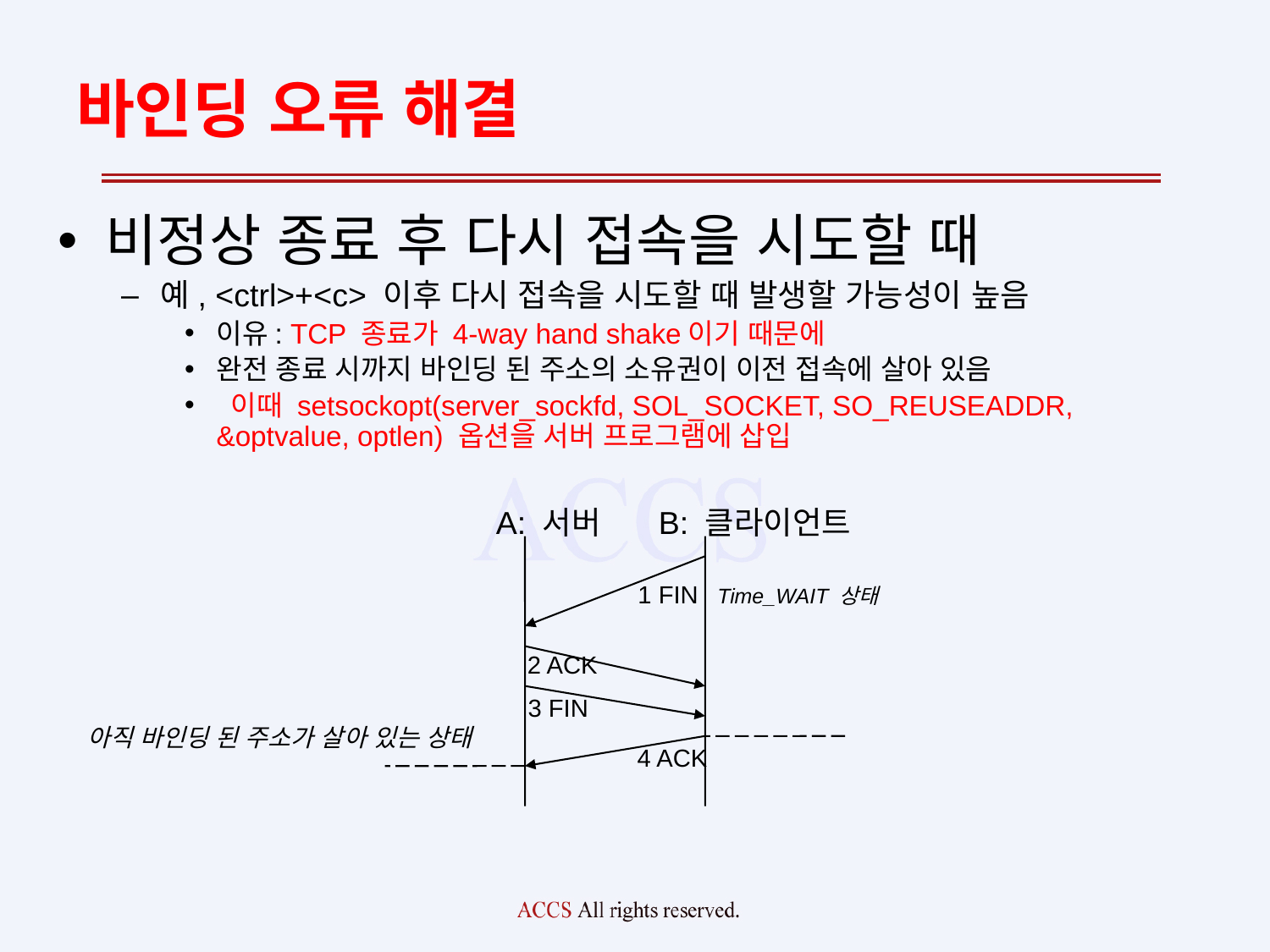

# 바인딩 오류 해결
비정상 종료 후 다시 접속을 시도할 때
예, <ctrl>+<c> 이후 다시 접속을 시도할 때 발생할 가능성이 높음
이유: TCP 종료가 4-way hand shake이기 때문에
완전 종료 시까지 바인딩 된 주소의 소유권이 이전 접속에 살아 있음
 이때 setsockopt(server_sockfd, SOL_SOCKET, SO_REUSEADDR, &optvalue, optlen) 옵션을 서버 프로그램에 삽입
A: 서버
B: 클라이언트

1 FIN
Time_WAIT 상태
2 ACK

3 FIN

아직 바인딩 된 주소가 살아 있는 상태
4 ACK